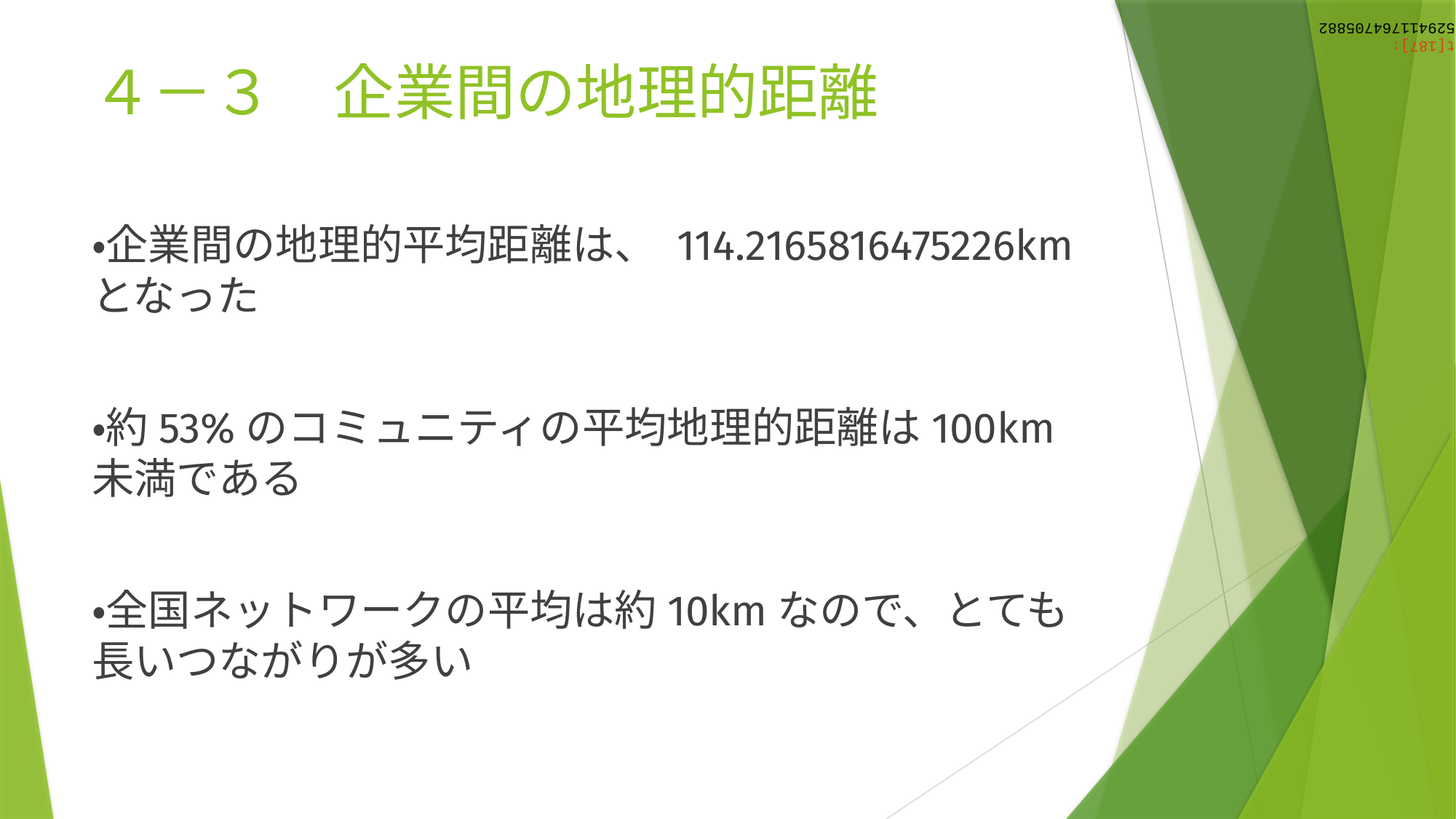

Out[187]:
0.529411764705882
# ４－３　企業間の地理的距離

・企業間の地理的平均距離は、 114.2165816475226kmとなった

・約53%のコミュニティの平均地理的距離は100km未満である

・全国ネットワークの平均は約10kmなので、とても長いつながりが多い